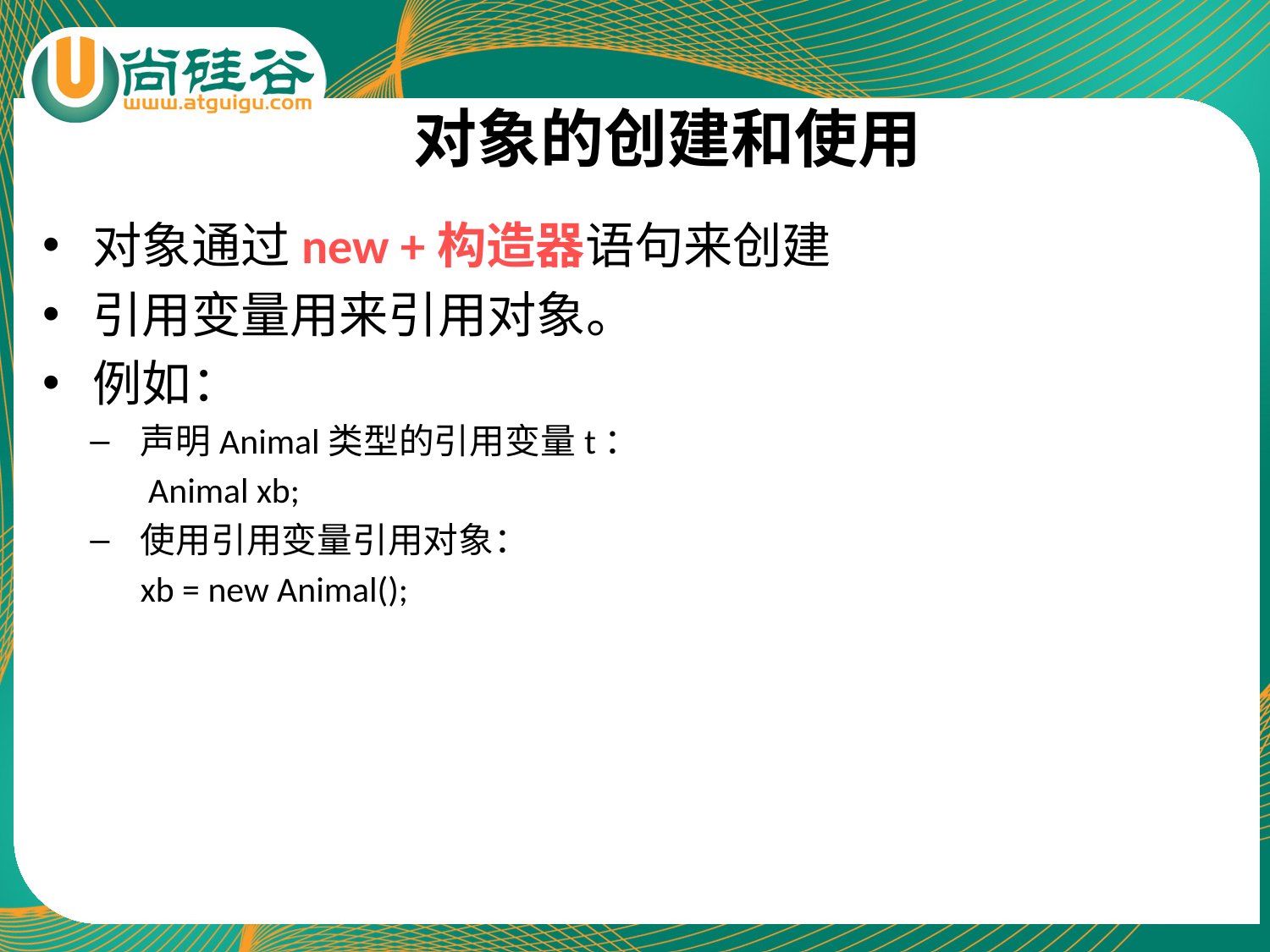

# 对象的创建和使用
对象通过new +构造器语句来创建
引用变量用来引用对象。
例如：
声明Animal类型的引用变量t：
	 Animal xb;
使用引用变量引用对象：
	xb = new Animal();